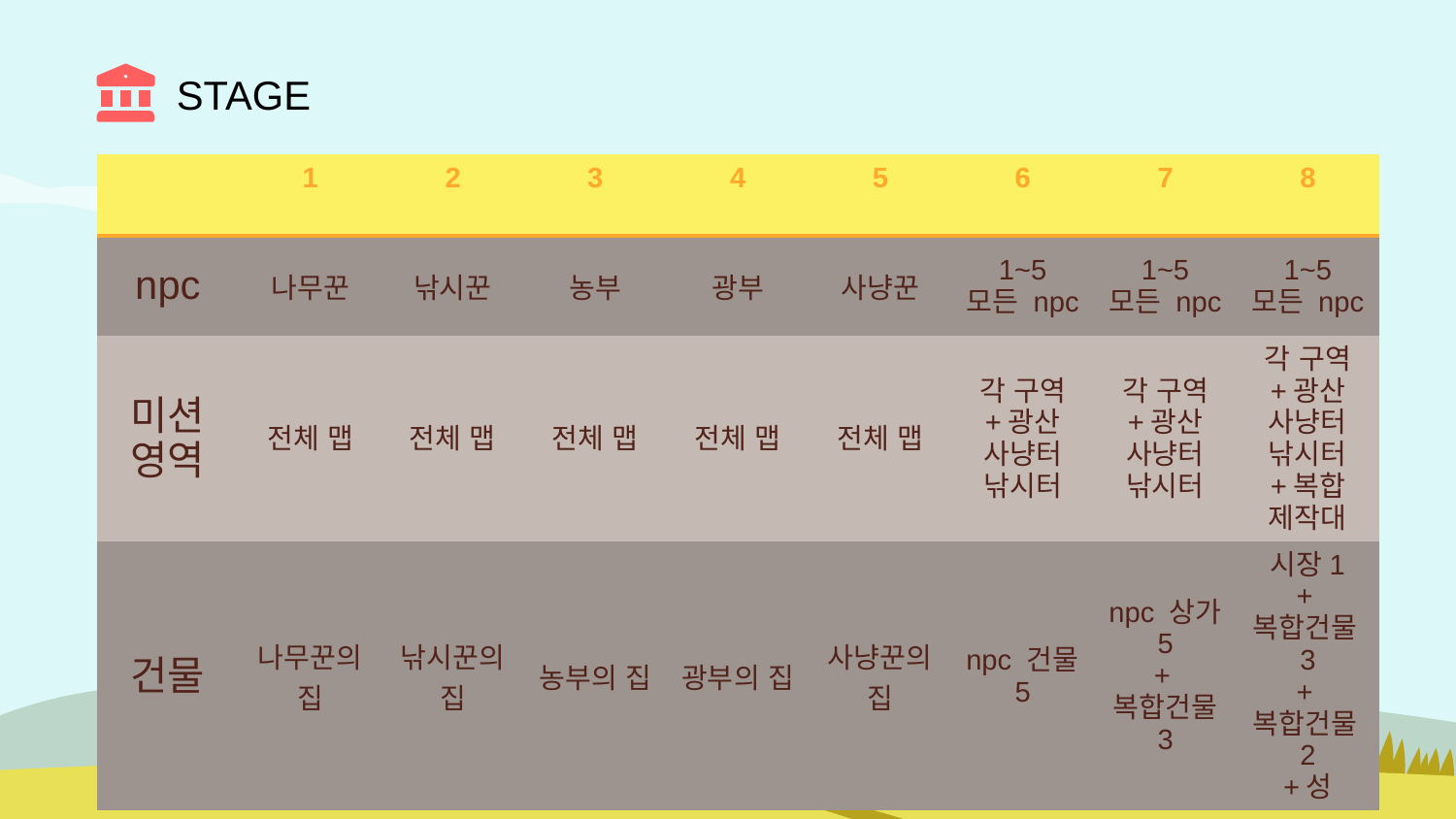

STAGE
|  | 1 | 2 | 3 | 4 | 5 | 6 | 7 | 8 |
| --- | --- | --- | --- | --- | --- | --- | --- | --- |
| npc | 나무꾼 | 낚시꾼 | 농부 | 광부 | 사냥꾼 | 1~5 모든 npc | 1~5 모든 npc | 1~5 모든 npc |
| 미션 영역 | 전체 맵 | 전체 맵 | 전체 맵 | 전체 맵 | 전체 맵 | 각 구역 +광산 사냥터 낚시터 | 각 구역 +광산 사냥터 낚시터 | 각 구역 +광산 사냥터 낚시터 +복합 제작대 |
| 건물 | 나무꾼의 집 | 낚시꾼의 집 | 농부의 집 | 광부의 집 | 사냥꾼의 집 | npc 건물5 | npc 상가 5 +복합건물 3 | 시장1 +복합건물3 +복합건물2 +성 |